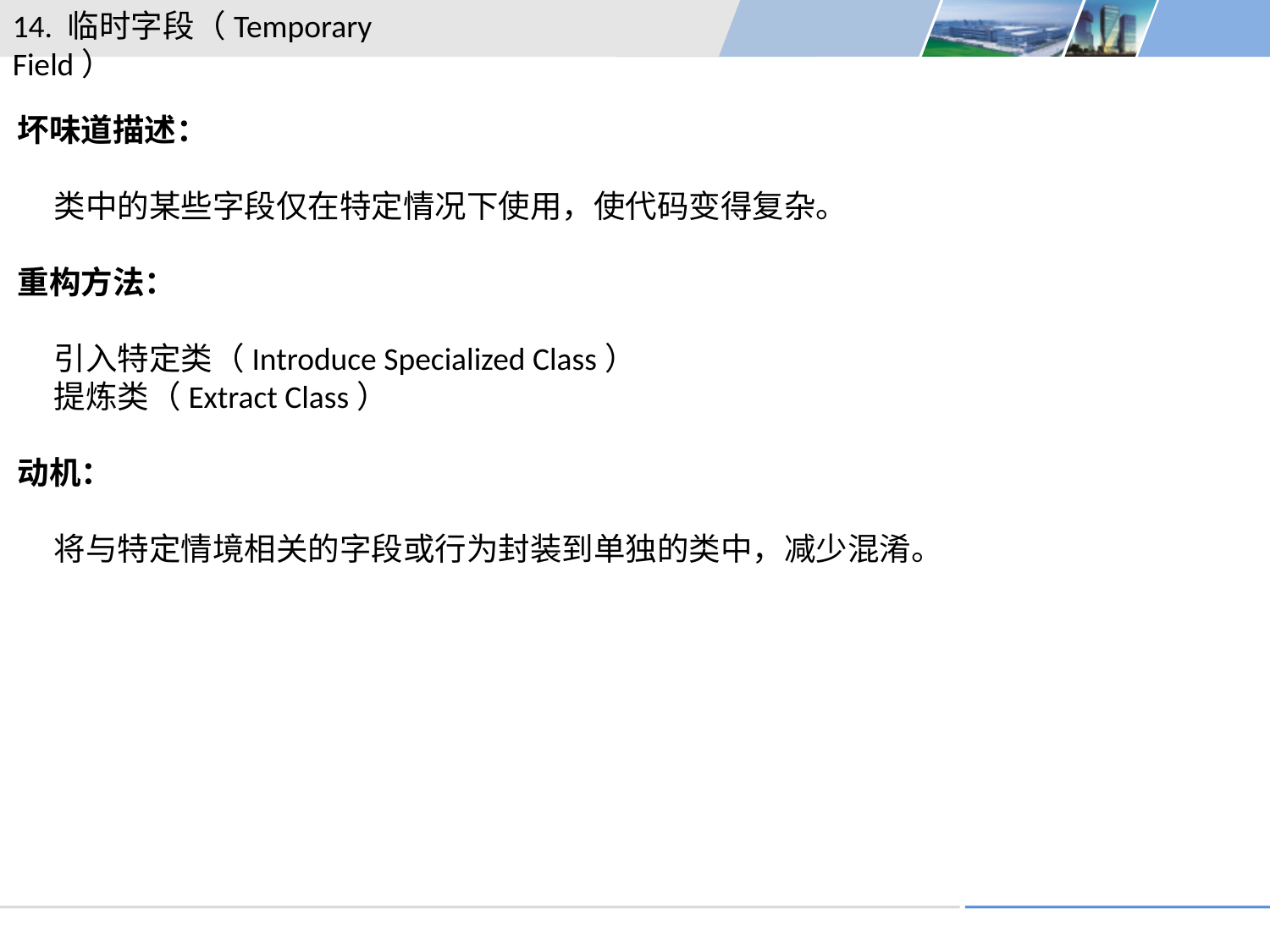

14. 临时字段（Temporary Field）
坏味道描述：

    类中的某些字段仅在特定情况下使用，使代码变得复杂。

重构方法：

    引入特定类（Introduce Specialized Class）
    提炼类（Extract Class）

动机：

    将与特定情境相关的字段或行为封装到单独的类中，减少混淆。